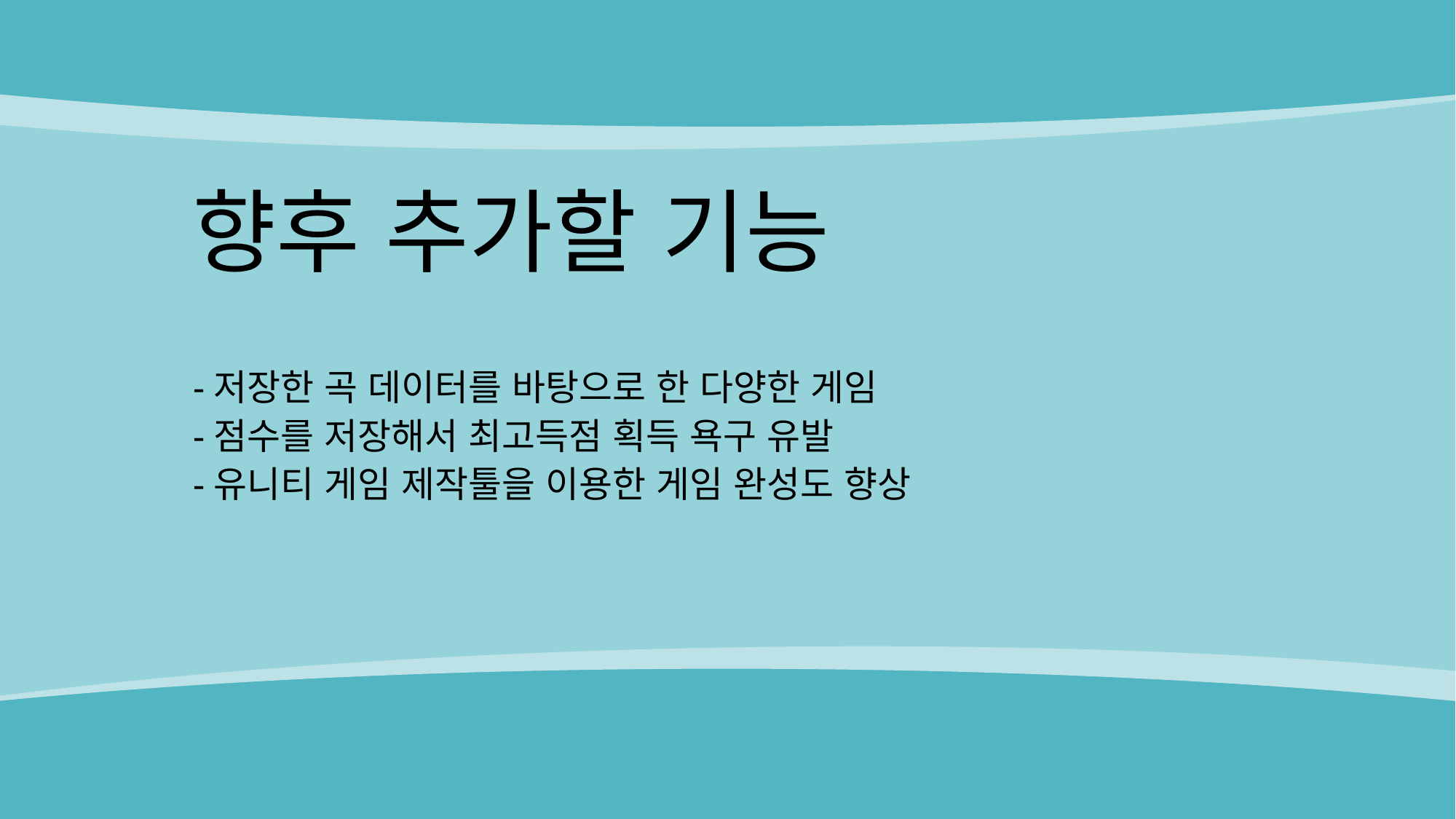

# 향후 추가할 기능
-저장한 곡 데이터를 바탕으로 한 다양한 게임
-점수를 저장해서 최고득점 획득 욕구 유발
-유니티 게임 제작툴을 이용한 게임 완성도 향상